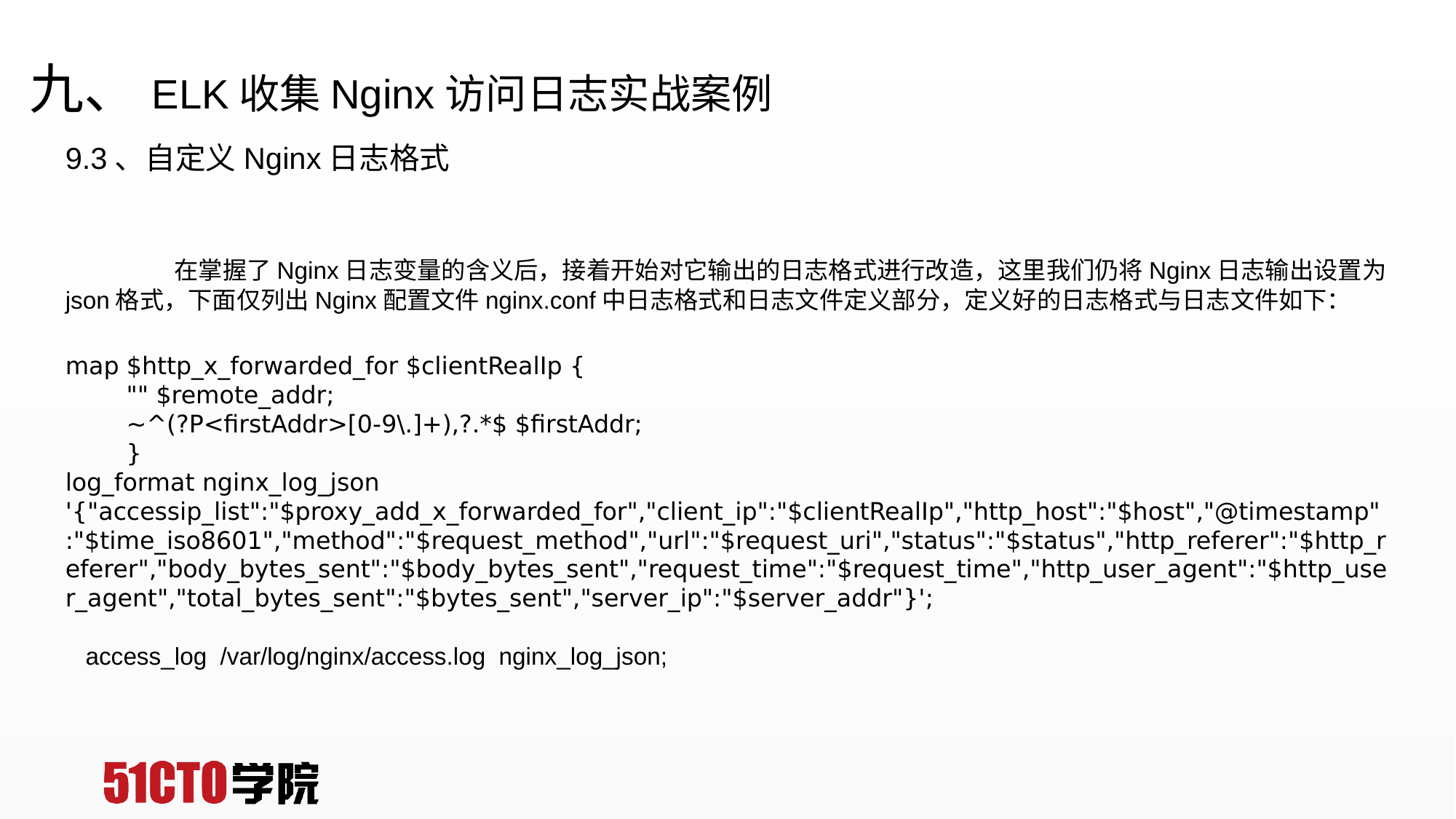

# 九、ELK收集Nginx访问日志实战案例
9.3、自定义Nginx日志格式

	在掌握了Nginx日志变量的含义后，接着开始对它输出的日志格式进行改造，这里我们仍将Nginx日志输出设置为json格式，下面仅列出Nginx配置文件nginx.conf中日志格式和日志文件定义部分，定义好的日志格式与日志文件如下：

map $http_x_forwarded_for $clientRealIp {
        "" $remote_addr;
        ~^(?P<firstAddr>[0-9\.]+),?.*$ $firstAddr;
        }
log_format nginx_log_json '{"accessip_list":"$proxy_add_x_forwarded_for","client_ip":"$clientRealIp","http_host":"$host","@timestamp":"$time_iso8601","method":"$request_method","url":"$request_uri","status":"$status","http_referer":"$http_referer","body_bytes_sent":"$body_bytes_sent","request_time":"$request_time","http_user_agent":"$http_user_agent","total_bytes_sent":"$bytes_sent","server_ip":"$server_addr"}';

   access_log  /var/log/nginx/access.log  nginx_log_json;